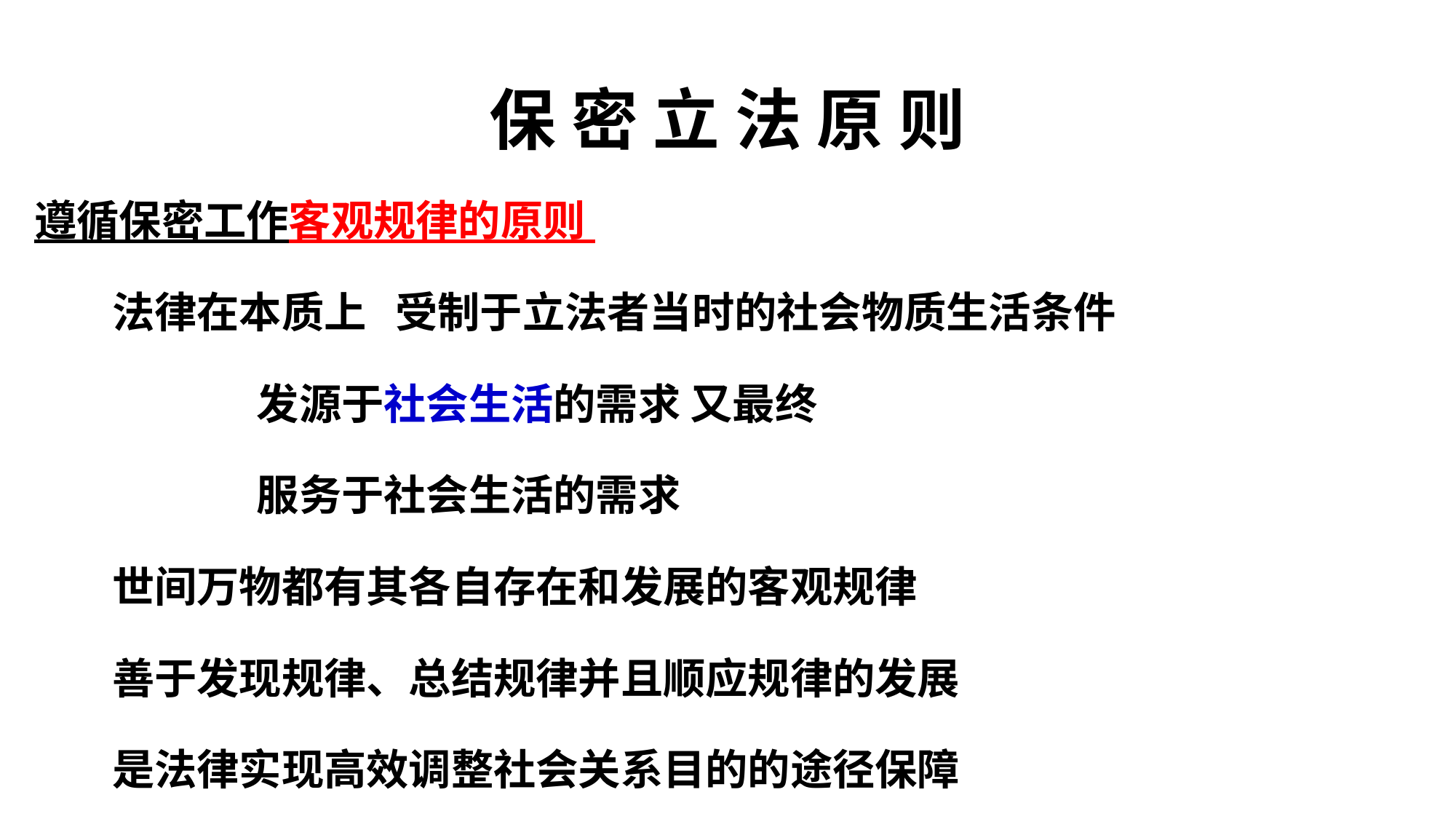

# 保 密 立 法 原 则
遵循保密工作客观规律的原则
       法律在本质上   受制于立法者当时的社会物质生活条件
                      发源于社会生活的需求 又最终
                      服务于社会生活的需求
       世间万物都有其各自存在和发展的客观规律
       善于发现规律、总结规律并且顺应规律的发展
       是法律实现高效调整社会关系目的的途径保障